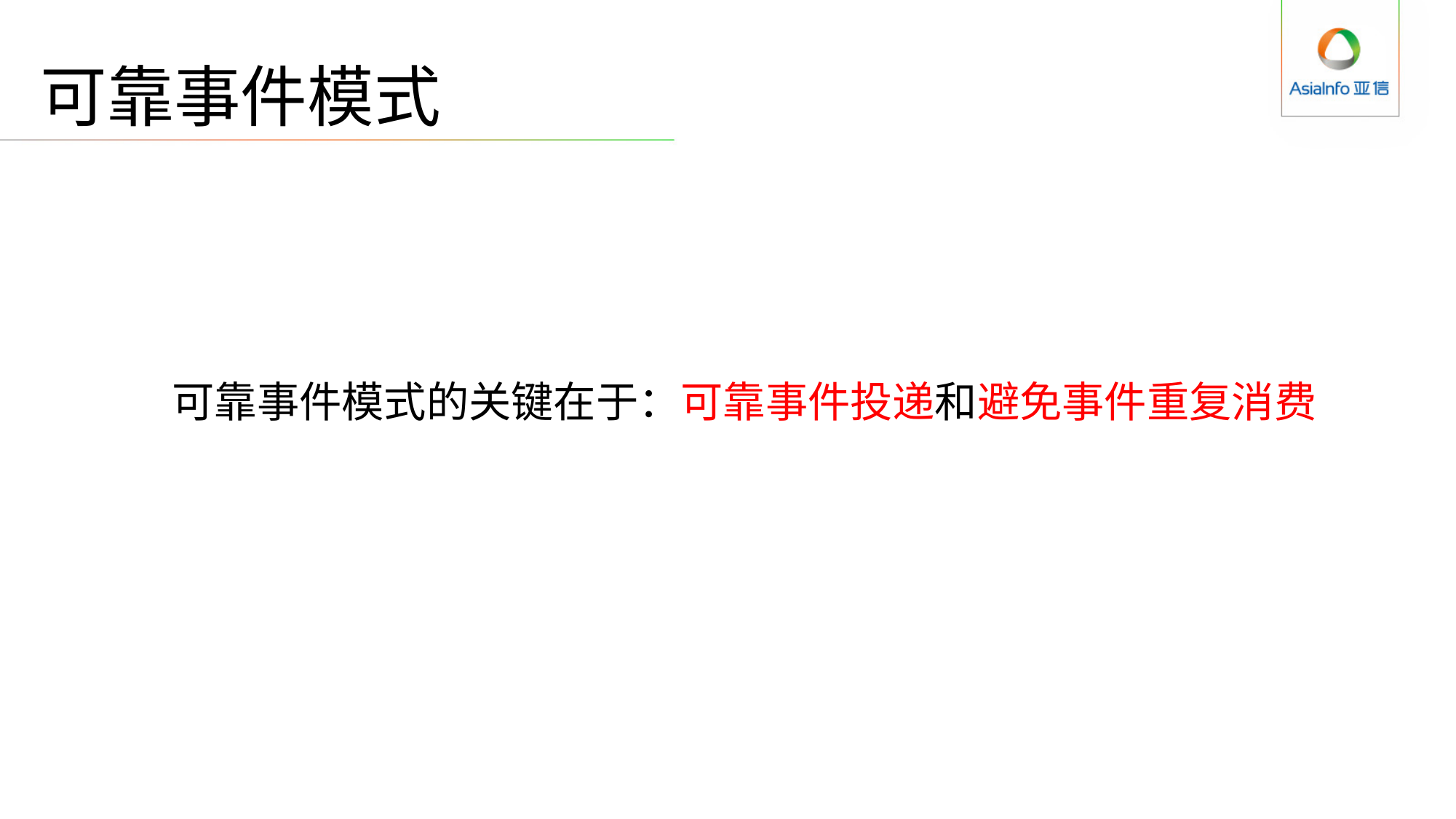

# 可靠事件模式
可靠事件模式的关键在于：可靠事件投递和避免事件重复消费